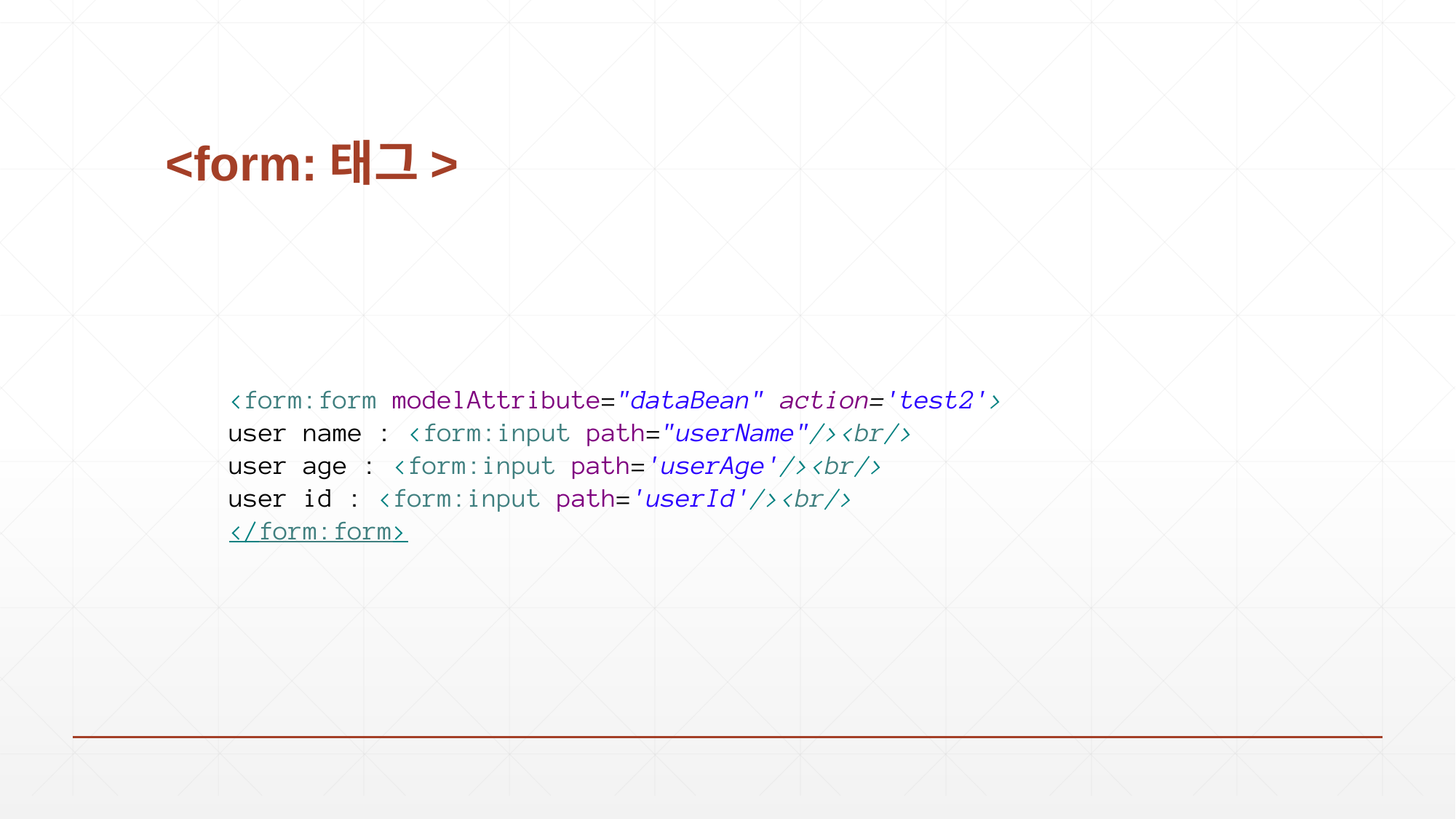

# <form:태그>

<form:form modelAttribute="dataBean" action='test2'>
user name : <form:input path="userName"/><br/>
user age : <form:input path='userAge'/><br/>
user id : <form:input path='userId'/><br/>
</form:form>